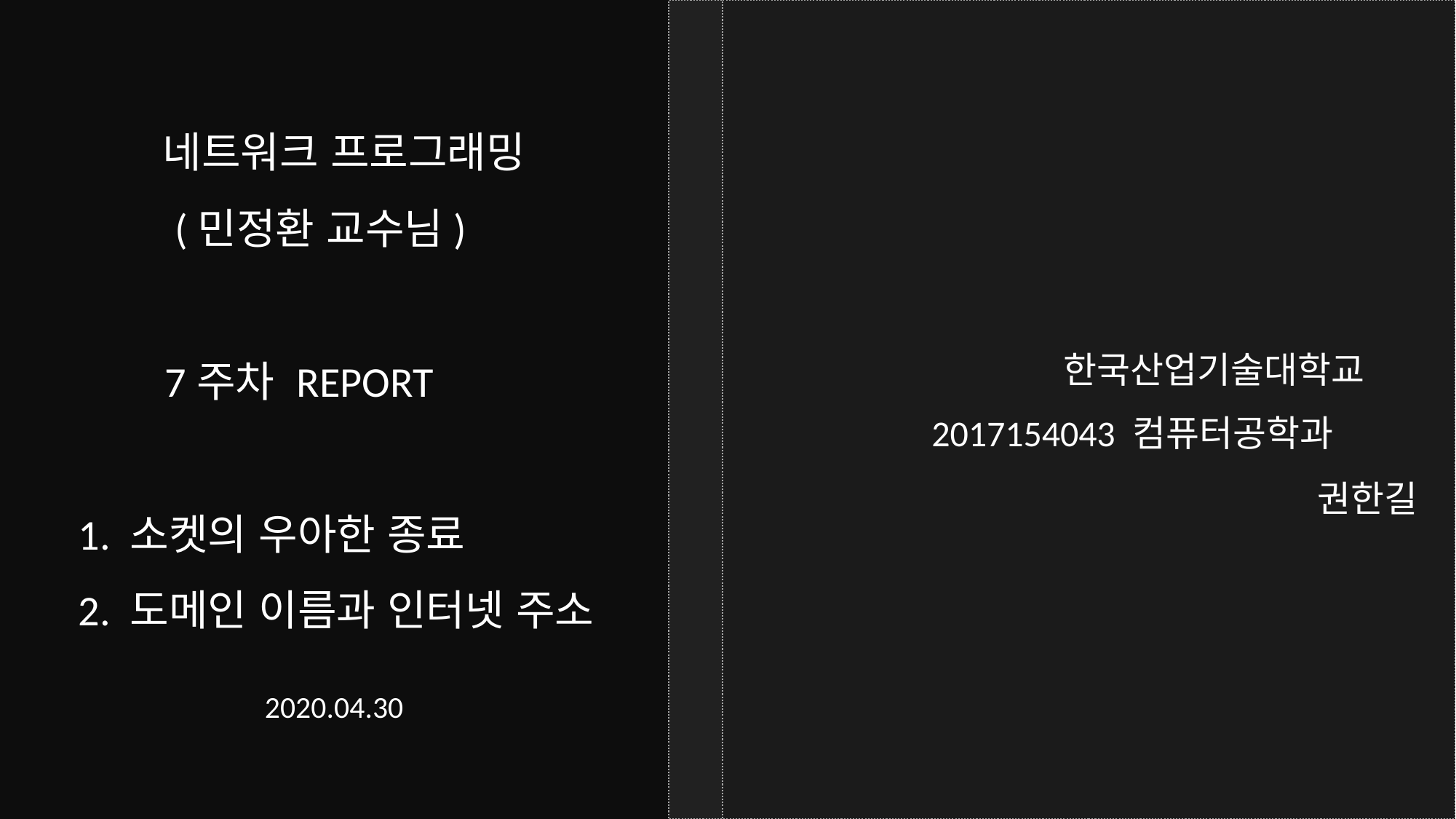

네트워크 프로그래밍
                 (민정환 교수님)

                7주차 REPORT

       1. 소켓의 우아한 종료
       2. 도메인 이름과 인터넷 주소
한국산업기술대학교
2017154043 컴퓨터공학과
                                     권한길
2020.04.30